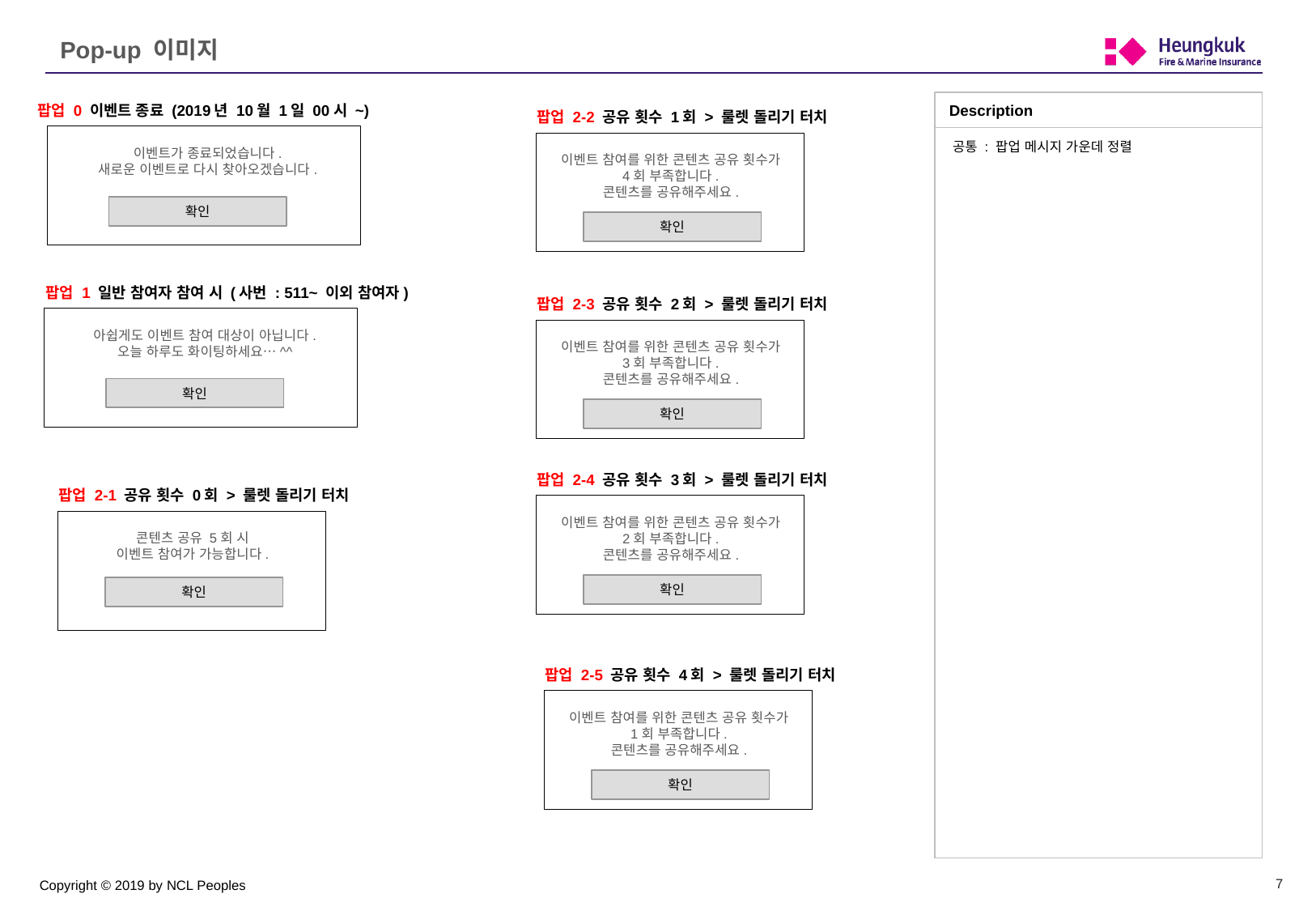

# Pop-up 이미지

팝업 0 이벤트 종료 (2019년 10월 1일 00시 ~)
Description
팝업 2-2 공유 횟수 1회 > 룰렛 돌리기 터치

이벤트가 종료되었습니다.
새로운 이벤트로 다시 찾아오겠습니다.
확인
공통 : 팝업 메시지 가운데 정렬

이벤트 참여를 위한 콘텐츠 공유 횟수가
4회 부족합니다.
콘텐츠를 공유해주세요.
확인
팝업 1 일반 참여자 참여 시 (사번 : 511~ 이외 참여자)
팝업 2-3 공유 횟수 2회 > 룰렛 돌리기 터치

아쉽게도 이벤트 참여 대상이 아닙니다.
오늘 하루도 화이팅하세요…^^
확인

이벤트 참여를 위한 콘텐츠 공유 횟수가
3회 부족합니다.
콘텐츠를 공유해주세요.
확인
팝업 2-4 공유 횟수 3회 > 룰렛 돌리기 터치
팝업 2-1 공유 횟수 0회 > 룰렛 돌리기 터치

이벤트 참여를 위한 콘텐츠 공유 횟수가
2회 부족합니다.
콘텐츠를 공유해주세요.
확인

콘텐츠 공유 5회 시
이벤트 참여가 가능합니다.
확인
팝업 2-5 공유 횟수 4회 > 룰렛 돌리기 터치

이벤트 참여를 위한 콘텐츠 공유 횟수가
1회 부족합니다.
콘텐츠를 공유해주세요.
확인